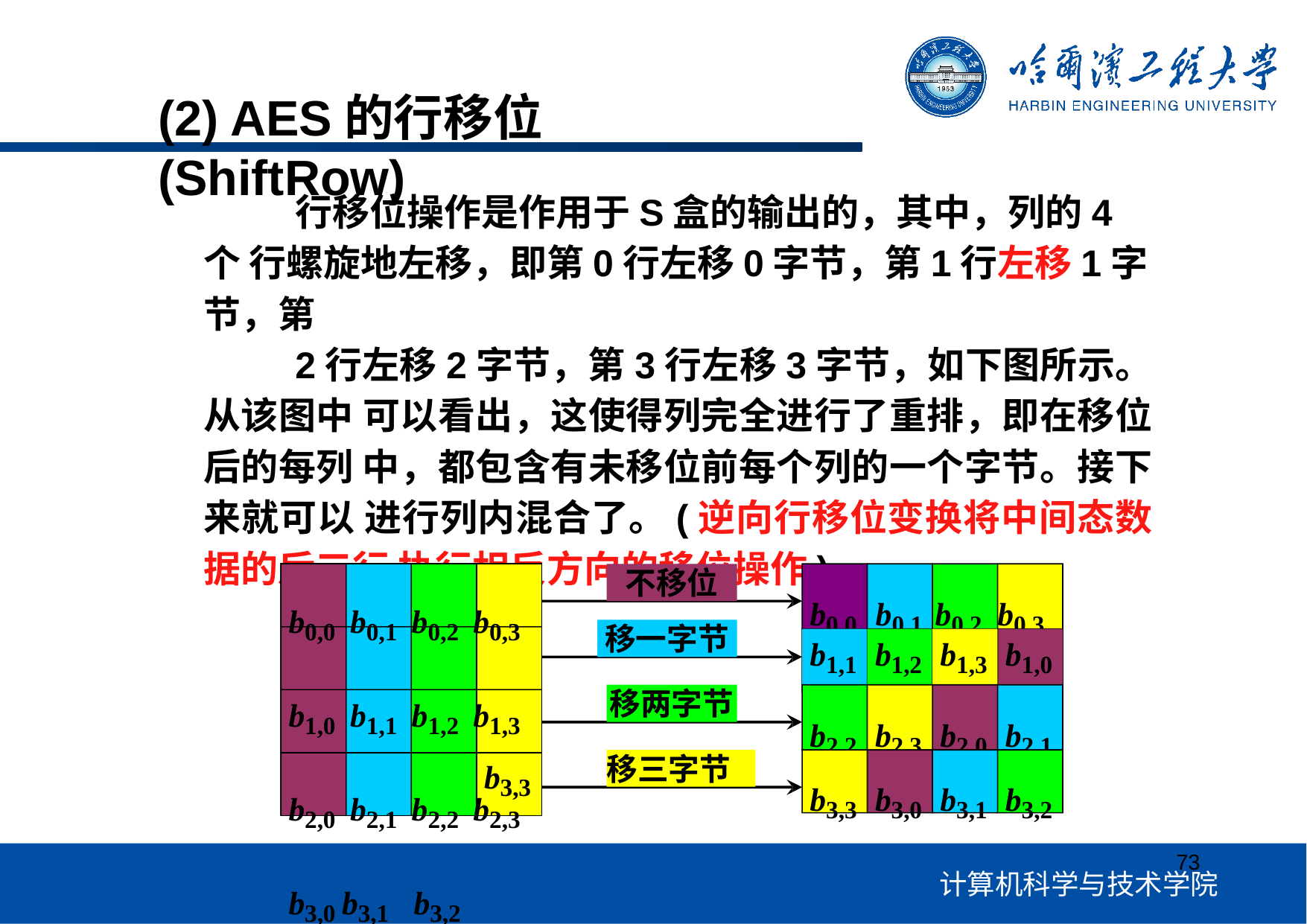

# (2) AES的行移位(ShiftRow)
行移位操作是作用于S盒的输出的，其中，列的4个 行螺旋地左移，即第0行左移0字节，第1行左移1字节，第
2行左移2字节，第3行左移3字节，如下图所示。从该图中 可以看出，这使得列完全进行了重排，即在移位后的每列 中，都包含有未移位前每个列的一个字节。接下来就可以 进行列内混合了。(逆向行移位变换将中间态数据的后三行 执行相反方向的移位操作)
b0,0 b0,1 b0,2 b0,3  b1,0 b1,1 b1,2 b1,3  b2,0 b2,1 b2,2 b2,3  b3,0 b3,1    b3,2
不移位

b0,0
b0,1
b0,2
b0,3
b0,0   b0,1  b0,2  b0,3

移一字节

b1,1
b1,2
b1,3
b1,0
b1,0
b1,1
b1,2
b1,3

移两字节

b2,0
b2,1
b2,2
b2,3
b2,2
b2,3
b2,0
b2,1

移三字节

b3,0
b3,1
b3,2
b3,3
b3,3
b3,0
b3,1
b3,2

73